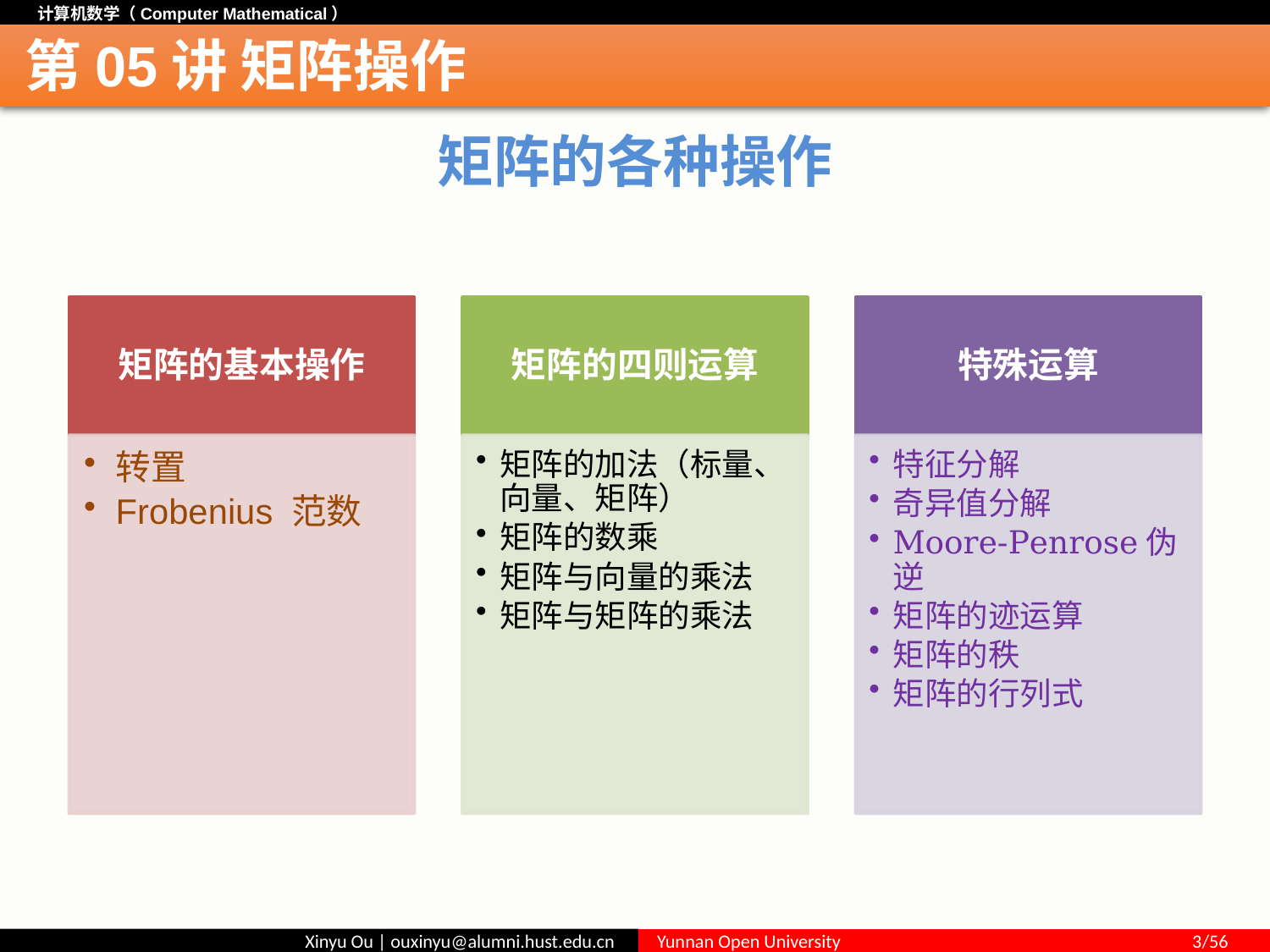

# 第05讲 矩阵操作
矩阵的各种操作
矩阵的基本操作
转置
Frobenius 范数
矩阵的四则运算
矩阵的加法（标量、向量、矩阵）
矩阵的数乘
矩阵与向量的乘法
矩阵与矩阵的乘法
特殊运算
特征分解
奇异值分解
Moore-Penrose伪逆
矩阵的迹运算
矩阵的秩
矩阵的行列式